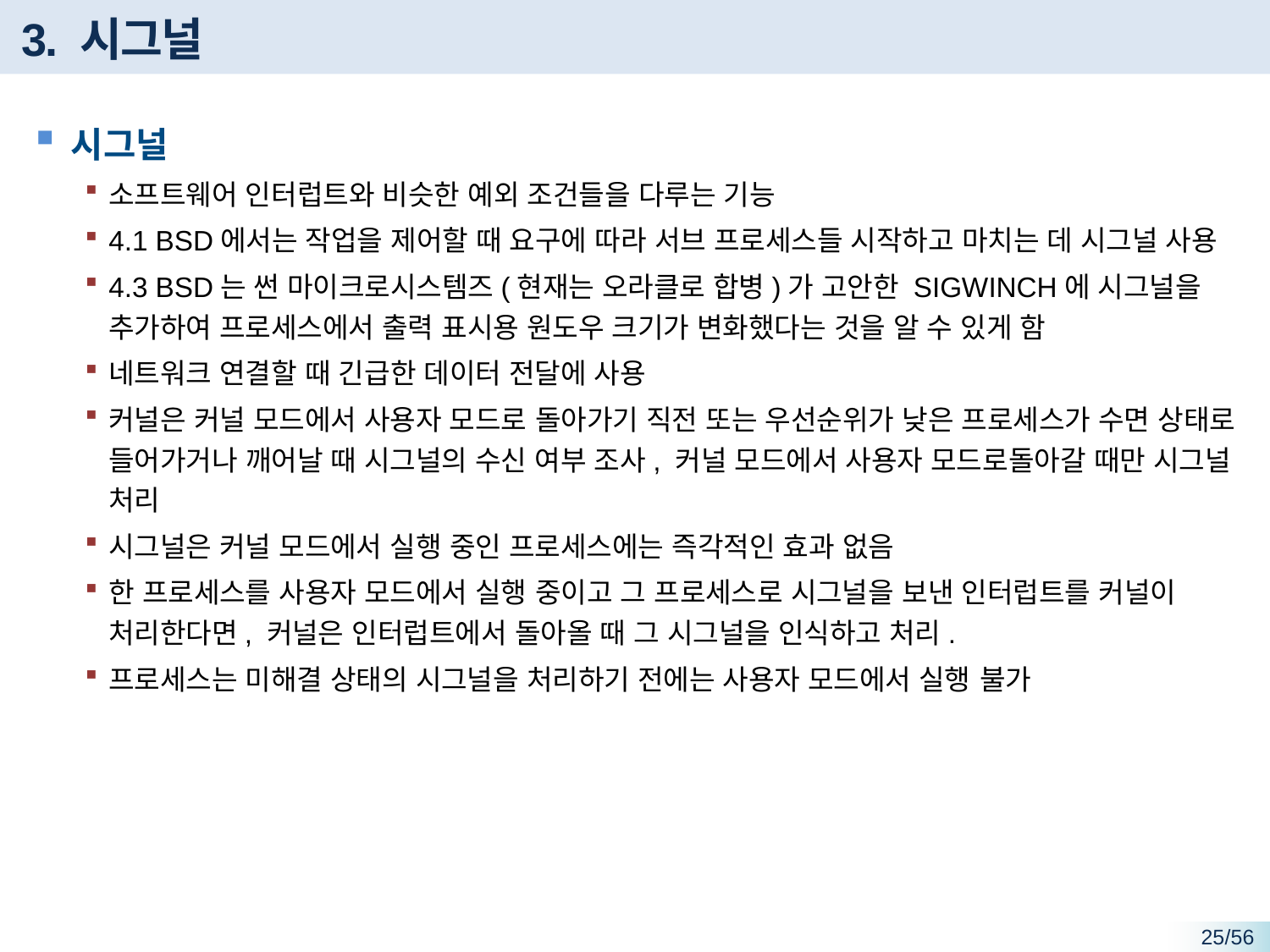

# 3. 시그널
시그널
소프트웨어 인터럽트와 비슷한 예외 조건들을 다루는 기능
4.1 BSD에서는 작업을 제어할 때 요구에 따라 서브 프로세스들 시작하고 마치는 데 시그널 사용
4.3 BSD는 썬 마이크로시스템즈(현재는 오라클로 합병)가 고안한 SIGWINCH에 시그널을 추가하여 프로세스에서 출력 표시용 원도우 크기가 변화했다는 것을 알 수 있게 함
네트워크 연결할 때 긴급한 데이터 전달에 사용
커널은 커널 모드에서 사용자 모드로 돌아가기 직전 또는 우선순위가 낮은 프로세스가 수면 상태로 들어가거나 깨어날 때 시그널의 수신 여부 조사, 커널 모드에서 사용자 모드로돌아갈 때만 시그널 처리
시그널은 커널 모드에서 실행 중인 프로세스에는 즉각적인 효과 없음
한 프로세스를 사용자 모드에서 실행 중이고 그 프로세스로 시그널을 보낸 인터럽트를 커널이 처리한다면, 커널은 인터럽트에서 돌아올 때 그 시그널을 인식하고 처리.
프로세스는 미해결 상태의 시그널을 처리하기 전에는 사용자 모드에서 실행 불가